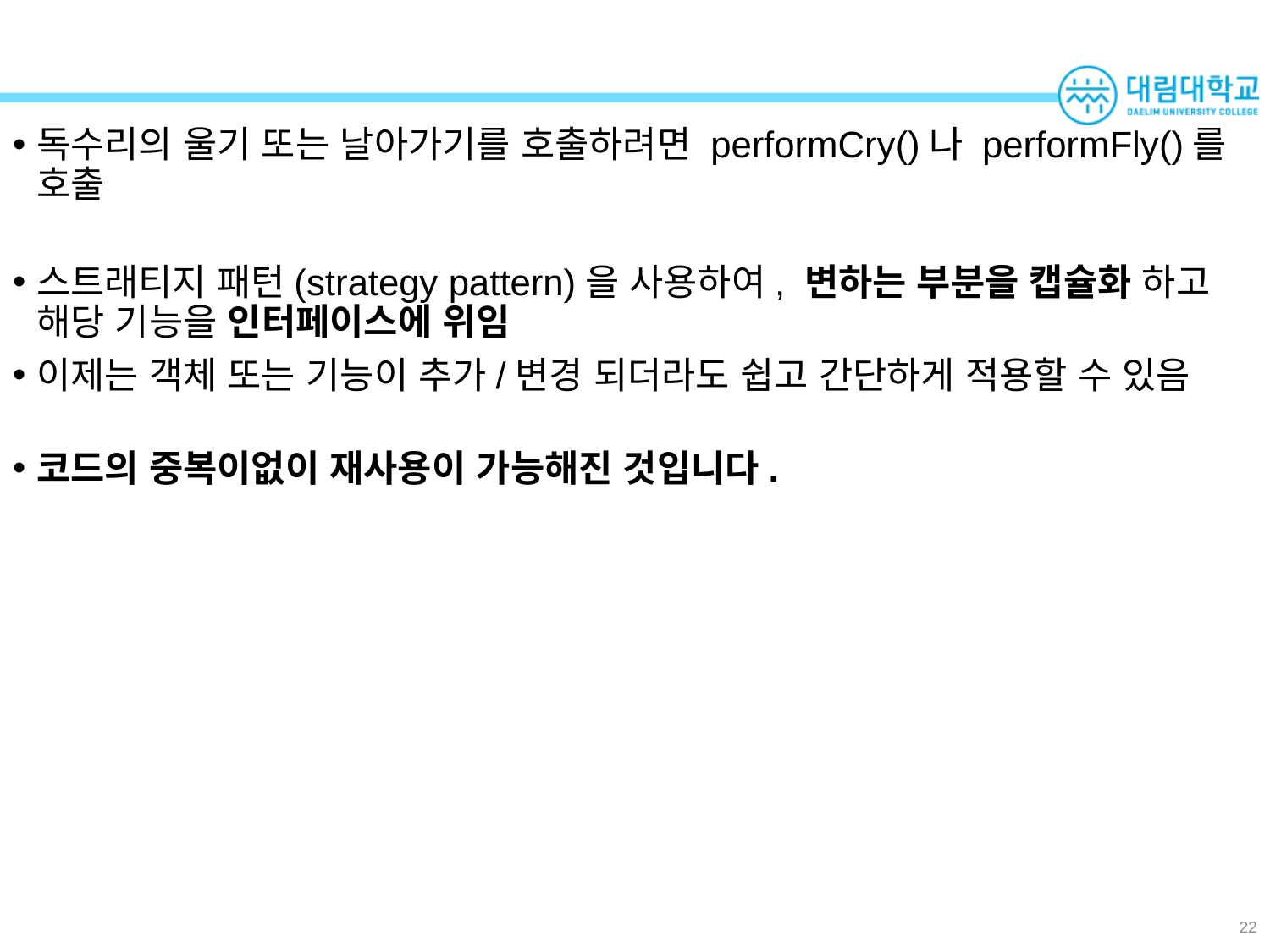

#
독수리의 울기 또는 날아가기를 호출하려면 performCry()나 performFly()를 호출
스트래티지 패턴(strategy pattern)을 사용하여, 변하는 부분을 캡슐화 하고 해당 기능을 인터페이스에 위임
이제는 객체 또는 기능이 추가/변경 되더라도 쉽고 간단하게 적용할 수 있음
코드의 중복이없이 재사용이 가능해진 것입니다.

22